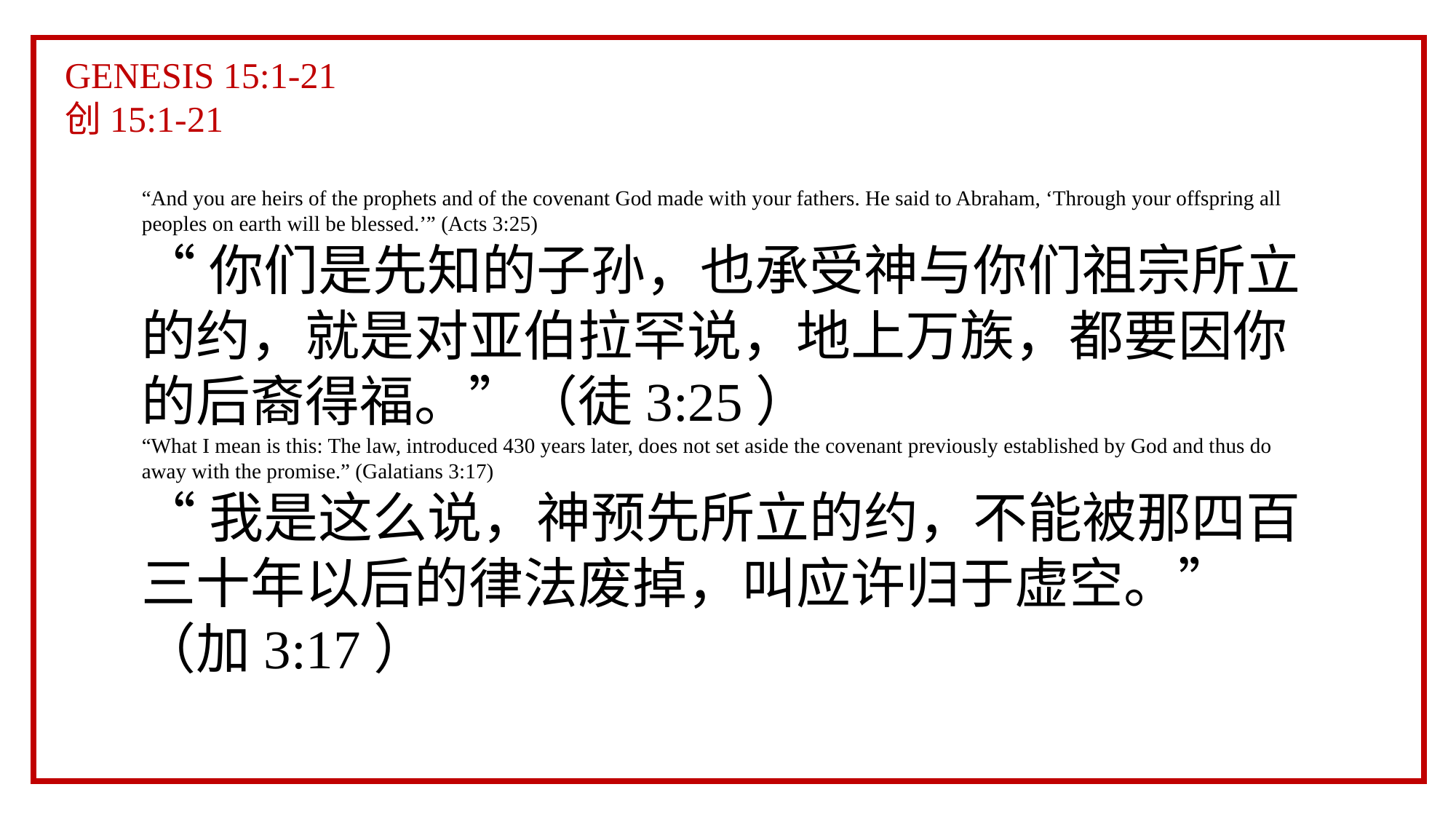

GENESIS 15:1-21
创15:1-21
“And you are heirs of the prophets and of the covenant God made with your fathers. He said to Abraham, ‘Through your offspring all peoples on earth will be blessed.’” (Acts 3:25)
“你们是先知的子孙，也承受神与你们祖宗所立的约，就是对亚伯拉罕说，地上万族，都要因你的后裔得福。”（徒3:25）
“What I mean is this: The law, introduced 430 years later, does not set aside the covenant previously established by God and thus do away with the promise.” (Galatians 3:17)
“我是这么说，神预先所立的约，不能被那四百三十年以后的律法废掉，叫应许归于虚空。”（加3:17）